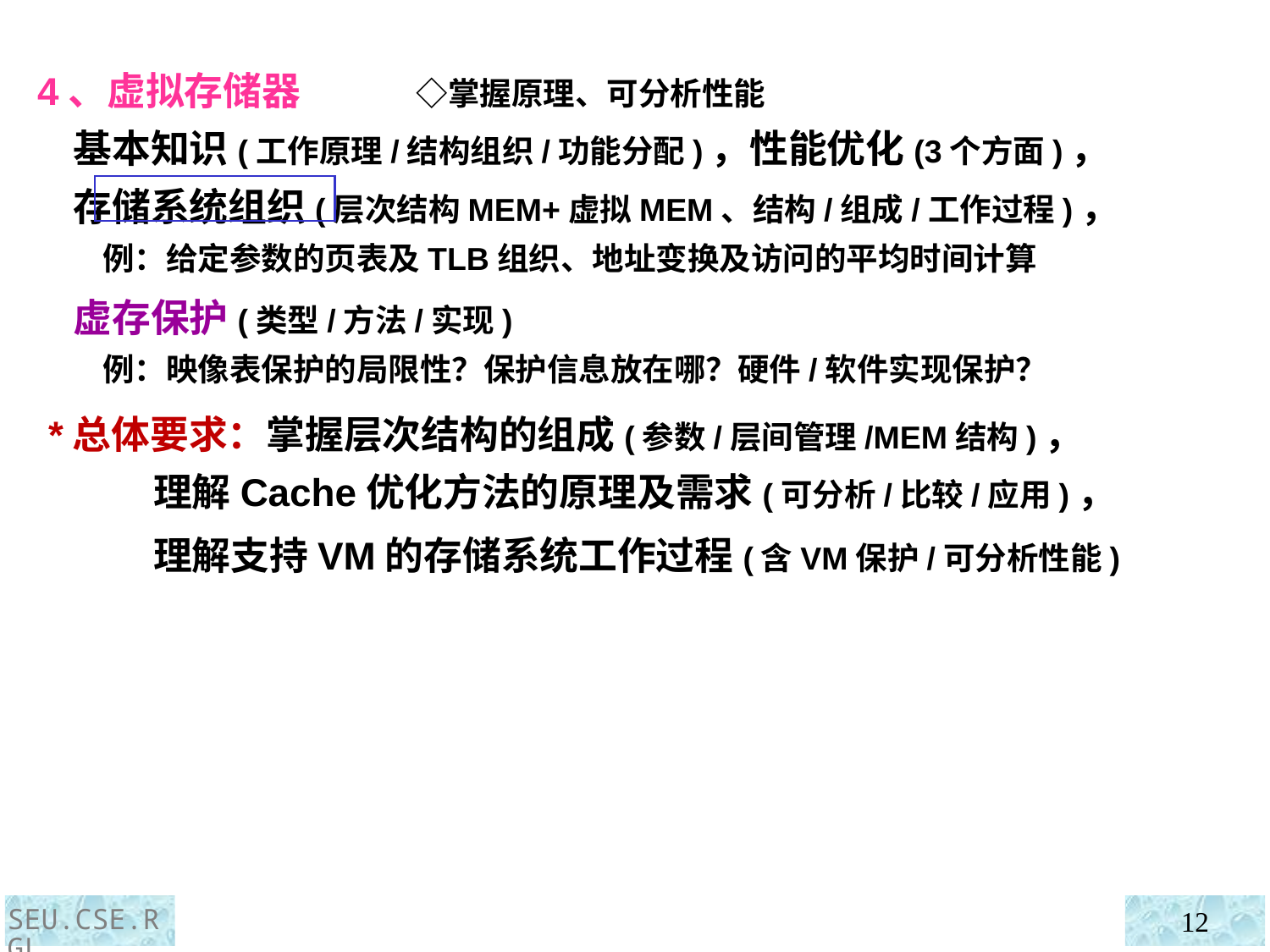

4、虚拟存储器             ◇掌握原理、可分析性能
   基本知识(工作原理/结构组织/功能分配)，性能优化(3个方面)，
   存储系统组织(层次结构MEM+虚拟MEM、结构/组成/工作过程)，
        例：给定参数的页表及TLB组织、地址变换及访问的平均时间计算
   虚存保护(类型/方法/实现)
        例：映像表保护的局限性？保护信息放在哪？硬件/软件实现保护？
 *总体要求：掌握层次结构的组成(参数/层间管理/MEM结构)，
            理解Cache优化方法的原理及需求(可分析/比较/应用)，
            理解支持VM的存储系统工作过程(含VM保护/可分析性能)

SEU.CSE.RGL
12